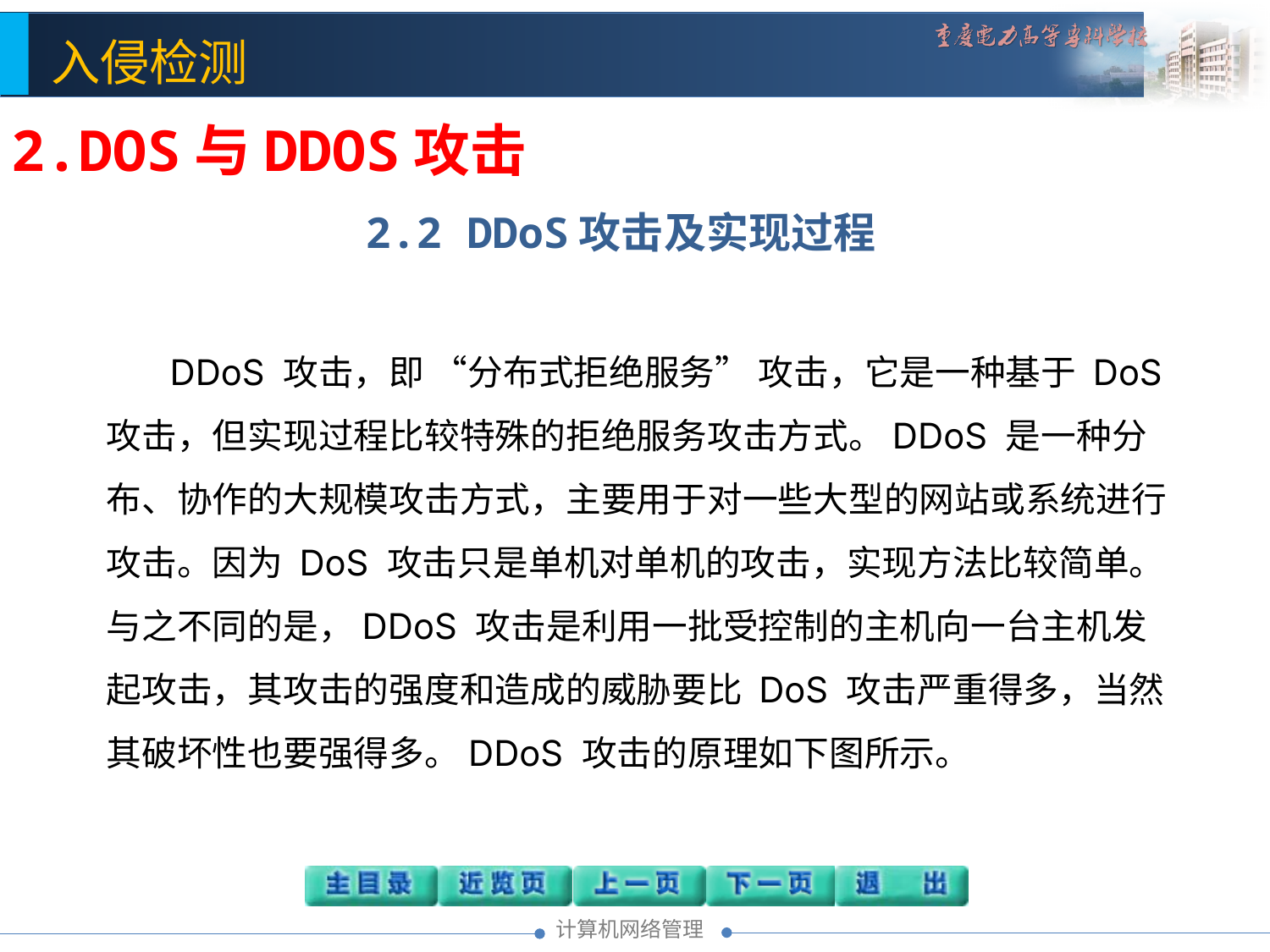

2.DOS与DDOS攻击
2.2 DDoS攻击及实现过程
DDoS 攻击，即 “分布式拒绝服务” 攻击，它是一种基于 DoS 攻击，但实现过程比较特殊的拒绝服务攻击方式。DDoS 是一种分布、协作的大规模攻击方式，主要用于对一些大型的网站或系统进行攻击。因为 DoS 攻击只是单机对单机的攻击，实现方法比较简单。与之不同的是，DDoS 攻击是利用一批受控制的主机向一台主机发起攻击，其攻击的强度和造成的威胁要比 DoS 攻击严重得多，当然其破坏性也要强得多。DDoS 攻击的原理如下图所示。